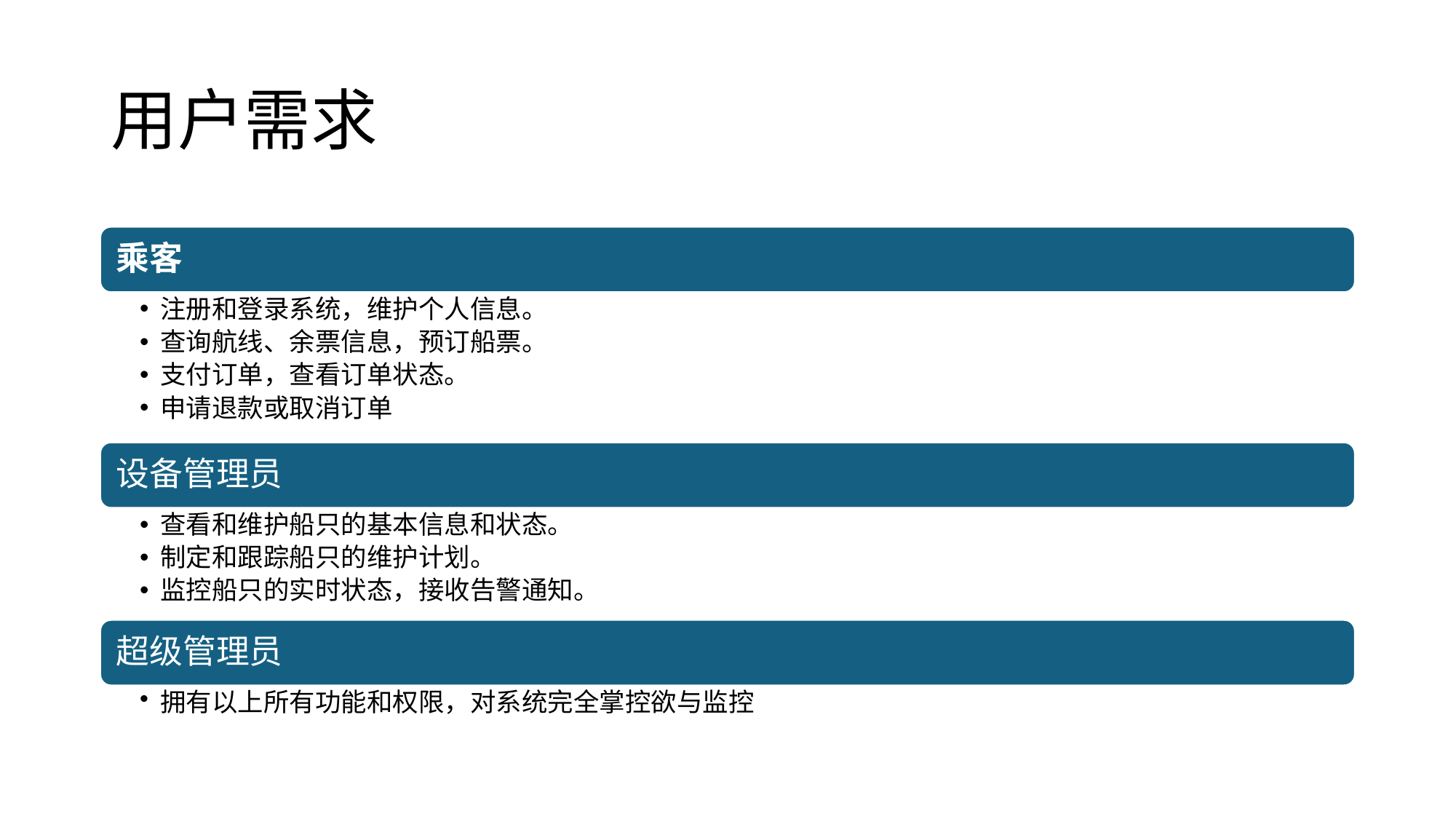

# 用户需求
乘客
注册和登录系统，维护个人信息。
查询航线、余票信息，预订船票。
支付订单，查看订单状态。
申请退款或取消订单
设备管理员
查看和维护船只的基本信息和状态。
制定和跟踪船只的维护计划。
监控船只的实时状态，接收告警通知。
超级管理员
拥有以上所有功能和权限，对系统完全掌控欲与监控